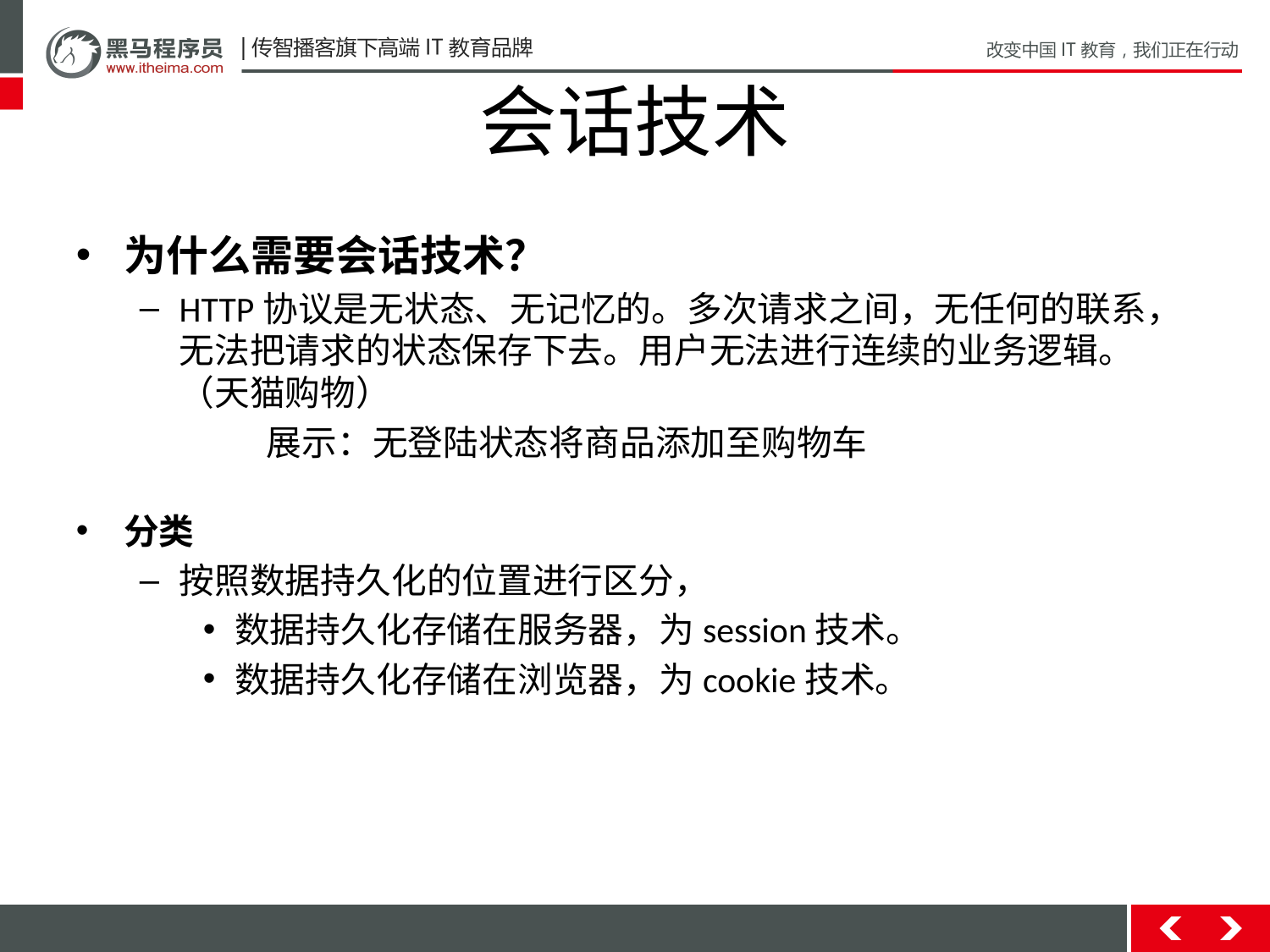

# 会话技术
为什么需要会话技术？
HTTP协议是无状态、无记忆的。多次请求之间，无任何的联系，无法把请求的状态保存下去。用户无法进行连续的业务逻辑。（天猫购物）
	展示：无登陆状态将商品添加至购物车

分类
按照数据持久化的位置进行区分，
数据持久化存储在服务器，为session技术。
数据持久化存储在浏览器，为cookie技术。